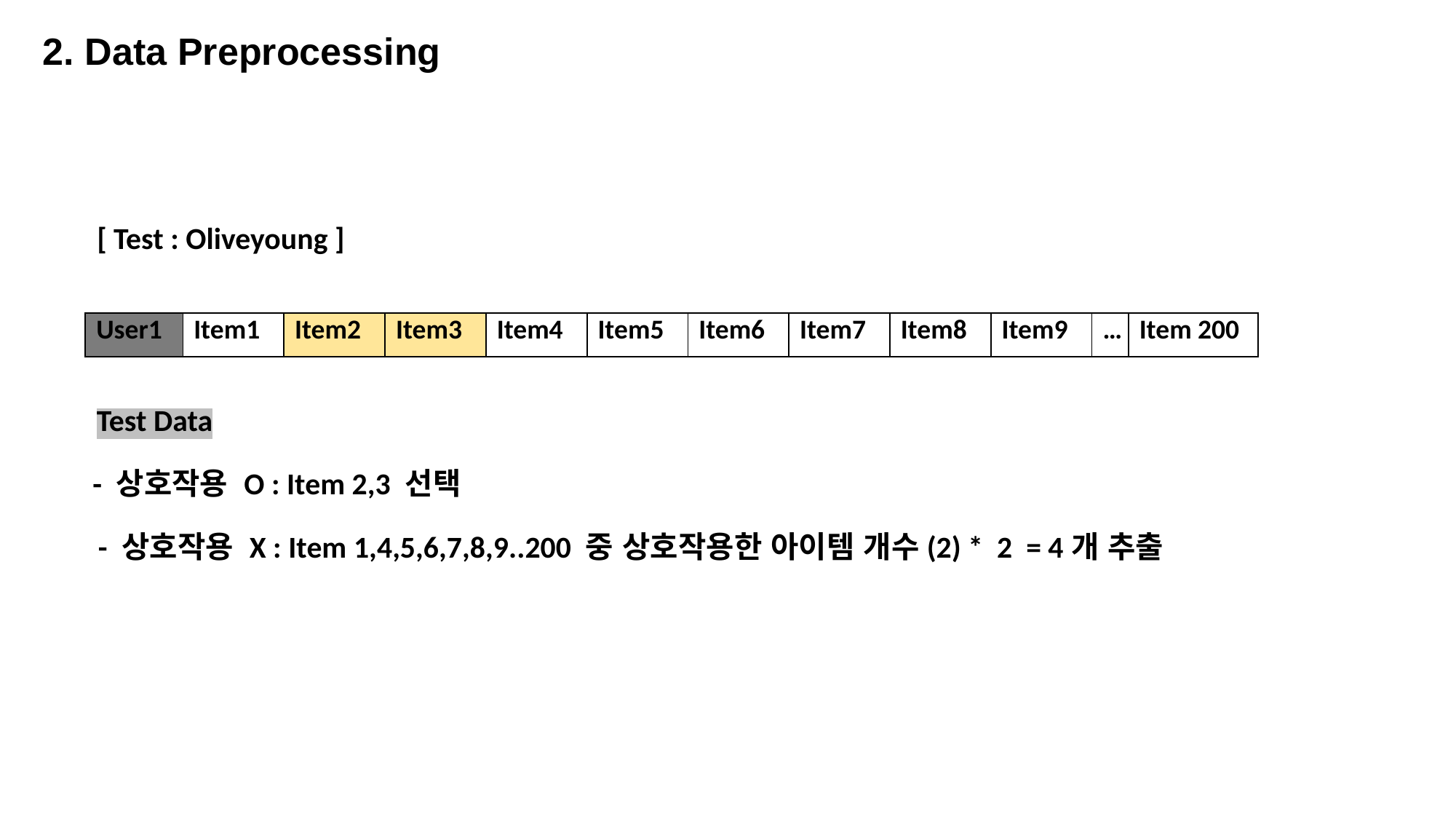

2. Data Preprocessing
[ Test : Oliveyoung ]

| User1 | Item1 | Item2 | Item3 | Item4 | Item5 | Item6 | Item7 | Item8 | Item9 | … | Item 200 |
| --- | --- | --- | --- | --- | --- | --- | --- | --- | --- | --- | --- |
Test Data
- 상호작용 O : Item 2,3 선택
- 상호작용 X : Item 1,4,5,6,7,8,9..200 중 상호작용한 아이템 개수(2) *  2  = 4개 추출